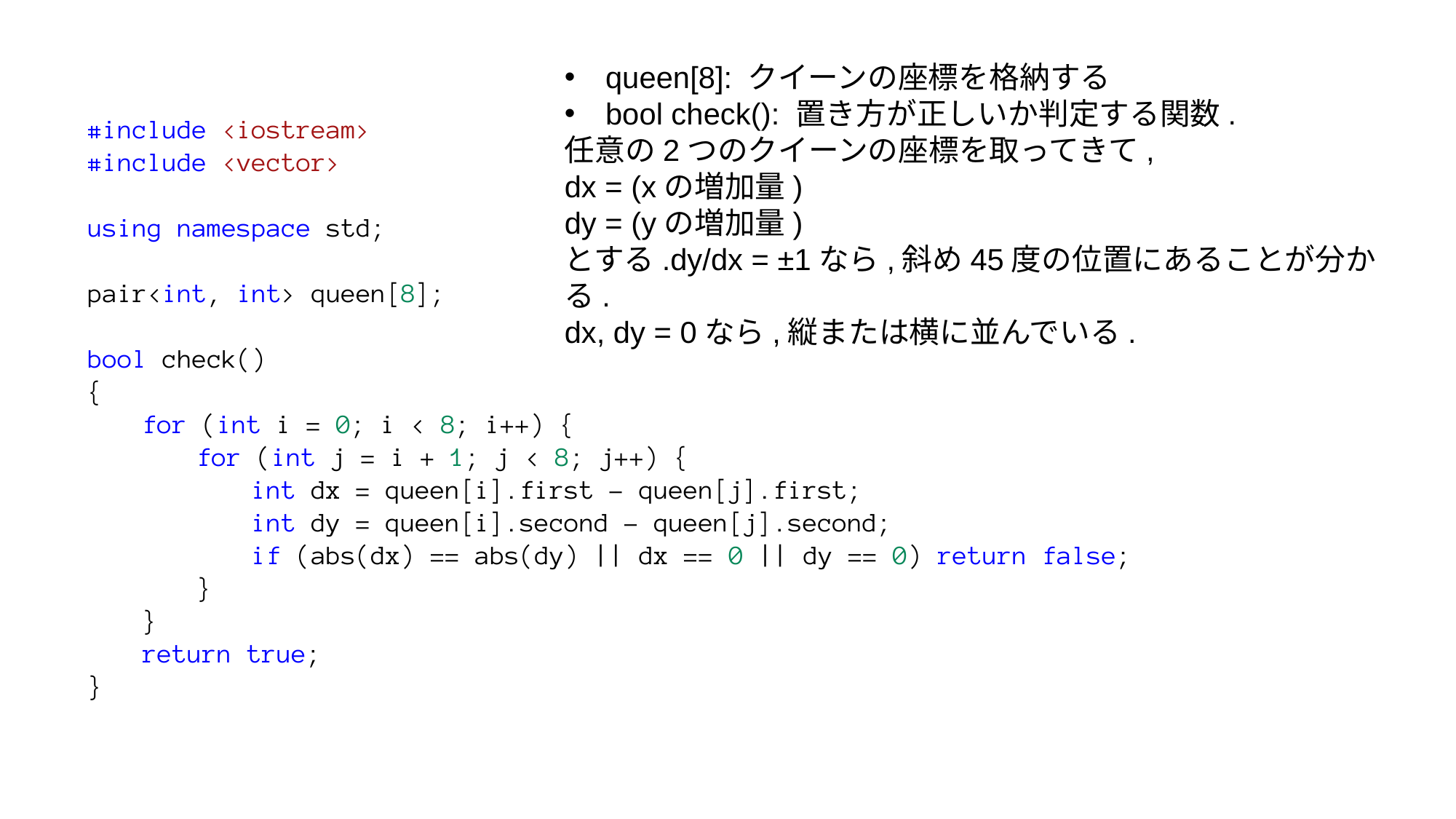

queen[8]: クイーンの座標を格納する
bool check(): 置き方が正しいか判定する関数.
任意の2つのクイーンの座標を取ってきて,
dx = (xの増加量)
dy = (yの増加量)
とする.dy/dx = ±1なら,斜め45度の位置にあることが分かる.
dx, dy = 0なら,縦または横に並んでいる.
#include <iostream>
#include <vector>
using namespace std;
pair<int, int> queen[8];
bool check()
{
for (int i = 0; i < 8; i++) {
for (int j = i + 1; j < 8; j++) {
int dx = queen[i].first - queen[j].first;
int dy = queen[i].second - queen[j].second;
if (abs(dx) == abs(dy) || dx == 0 || dy == 0) return false;
}
}
return true;
}